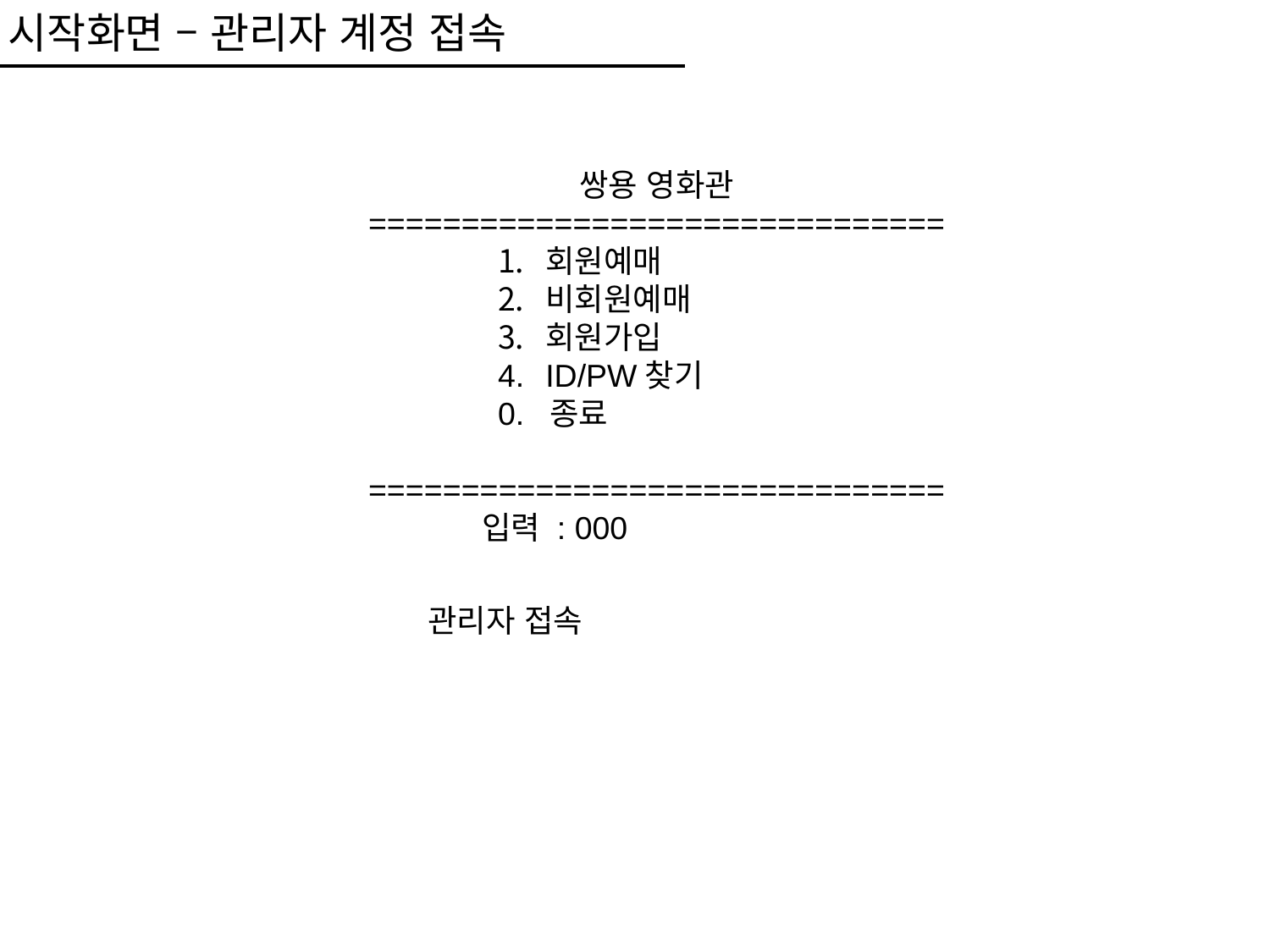

시작화면 – 관리자 계정 접속
쌍용 영화관
===============================
회원예매
비회원예매
회원가입
ID/PW찾기
0.  종료

===============================
		입력 : 000

관리자 접속